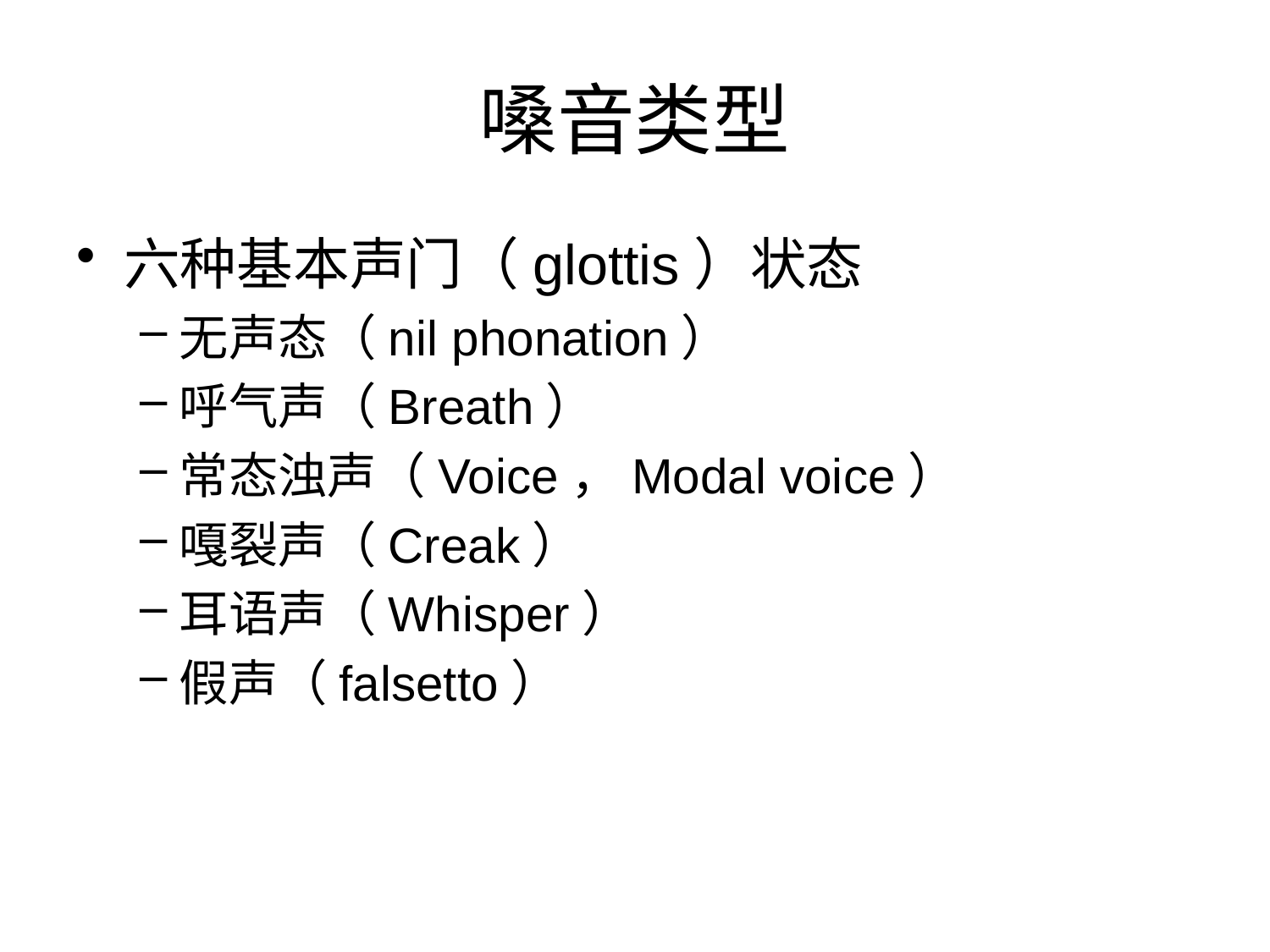

# 嗓音类型
六种基本声门（glottis）状态
无声态（nil phonation）
呼气声（Breath）
常态浊声（Voice，Modal voice）
嘎裂声（Creak）
耳语声（Whisper）
假声（falsetto）